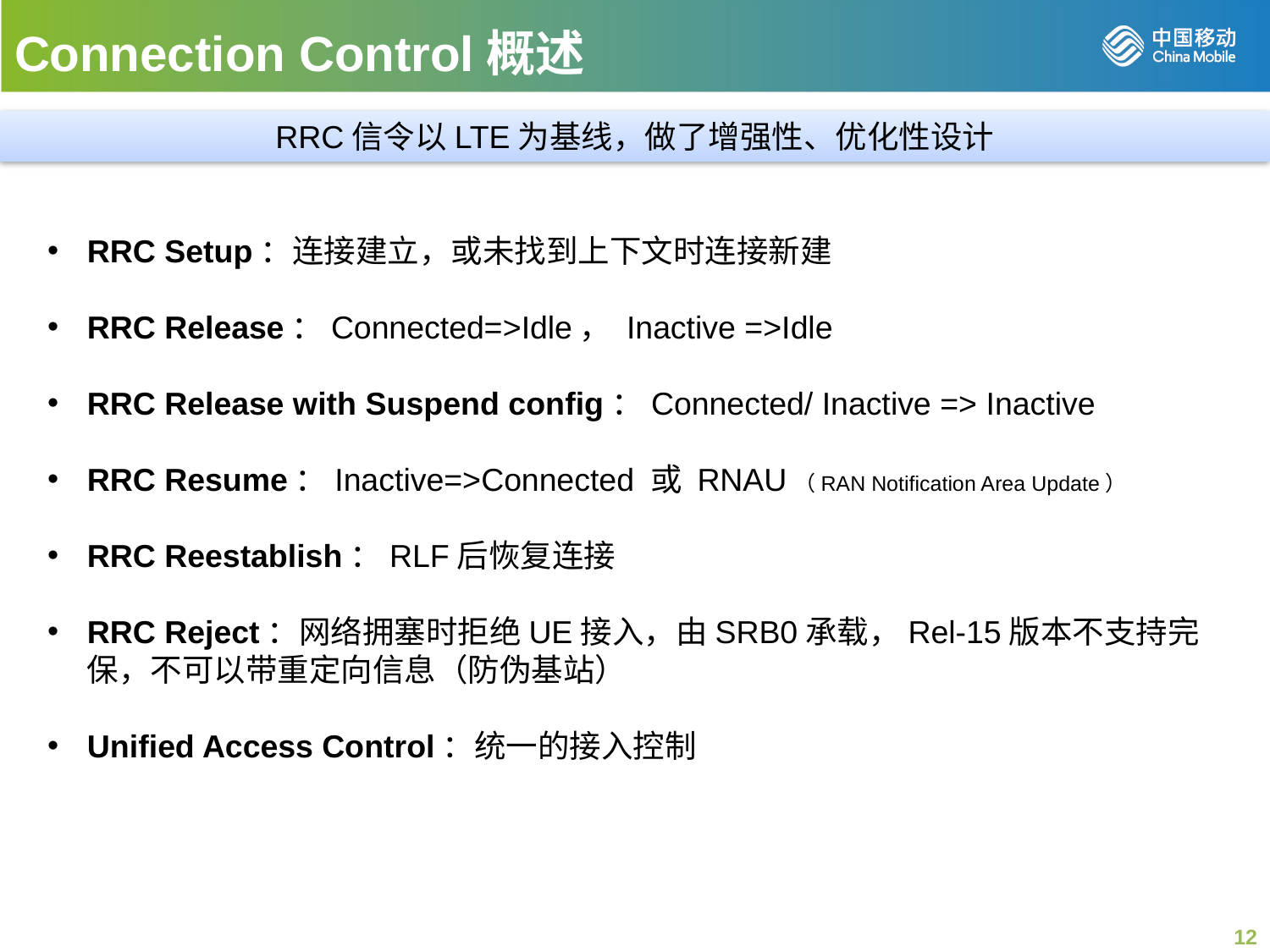

Connection Control概述
RRC信令以LTE为基线，做了增强性、优化性设计
RRC Setup：连接建立，或未找到上下文时连接新建

RRC Release：Connected=>Idle， Inactive =>Idle

RRC Release with Suspend config：Connected/ Inactive => Inactive

RRC Resume：Inactive=>Connected 或 RNAU（RAN Notification Area Update）

RRC Reestablish：RLF后恢复连接

RRC Reject：网络拥塞时拒绝UE接入，由SRB0承载，Rel-15版本不支持完保，不可以带重定向信息（防伪基站）

Unified Access Control：统一的接入控制